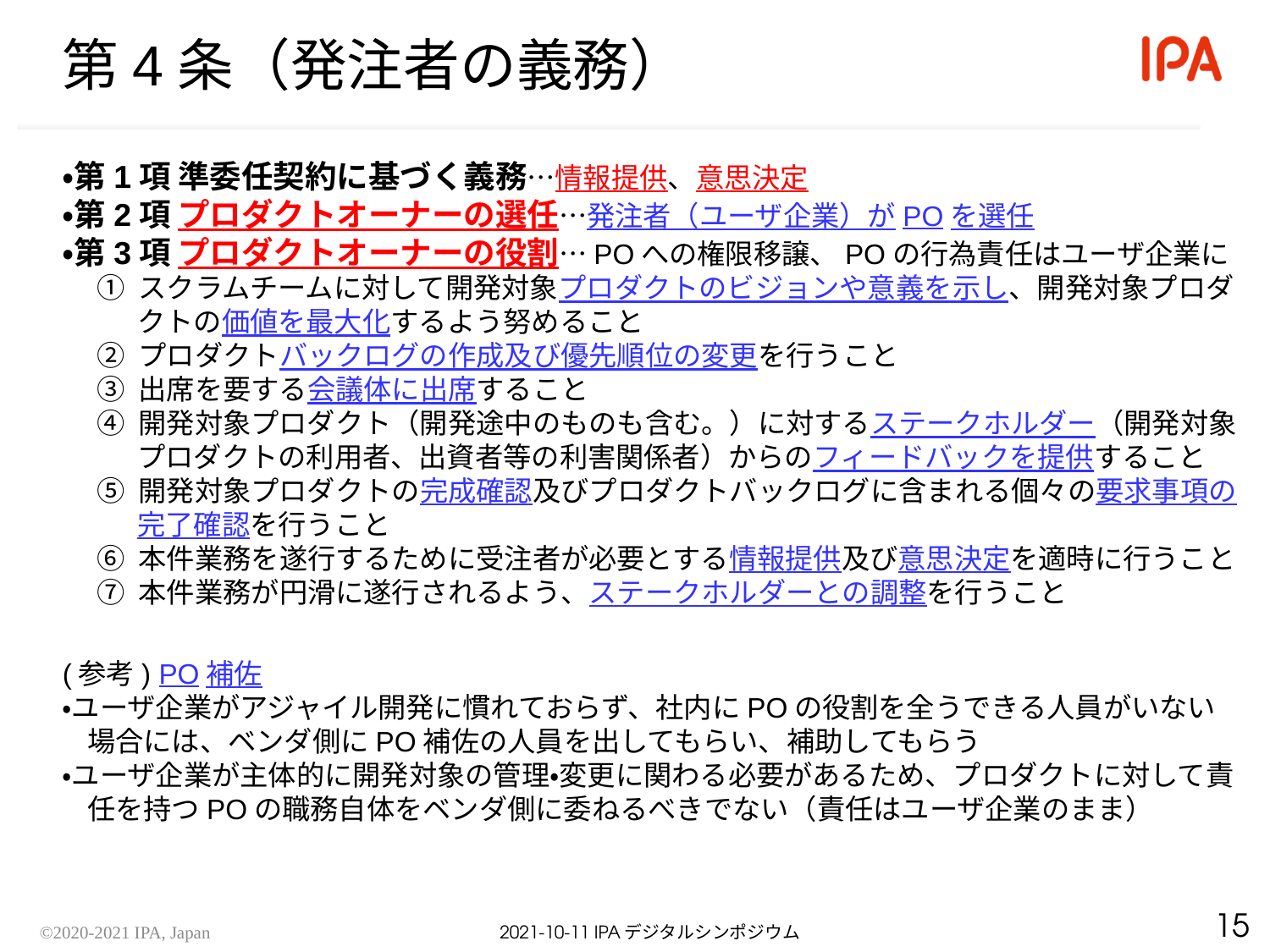

# 第4条（発注者の義務）
・第1項 準委任契約に基づく義務…情報提供、意思決定
・第2項 プロダクトオーナーの選任…発注者（ユーザ企業）がPOを選任
・第3項 プロダクトオーナーの役割…POへの権限移譲、POの行為責任はユーザ企業に
① スクラムチームに対して開発対象プロダクトのビジョンや意義を示し、開発対象プロダクトの価値を最大化するよう努めること
② プロダクトバックログの作成及び優先順位の変更を行うこと
③ 出席を要する会議体に出席すること
④ 開発対象プロダクト（開発途中のものも含む。）に対するステークホルダー（開発対象プロダクトの利用者、出資者等の利害関係者）からのフィードバックを提供すること
⑤ 開発対象プロダクトの完成確認及びプロダクトバックログに含まれる個々の要求事項の完了確認を行うこと
⑥ 本件業務を遂行するために受注者が必要とする情報提供及び意思決定を適時に行うこと
⑦ 本件業務が円滑に遂行されるよう、ステークホルダーとの調整を行うこと
(参考) PO補佐
・ユーザ企業がアジャイル開発に慣れておらず、社内にPOの役割を全うできる人員がいない場合には、ベンダ側にPO補佐の人員を出してもらい、補助してもらう
・ユーザ企業が主体的に開発対象の管理・変更に関わる必要があるため、プロダクトに対して責任を持つPOの職務自体をベンダ側に委ねるべきでない（責任はユーザ企業のまま）
15
©2020-2021 IPA, Japan